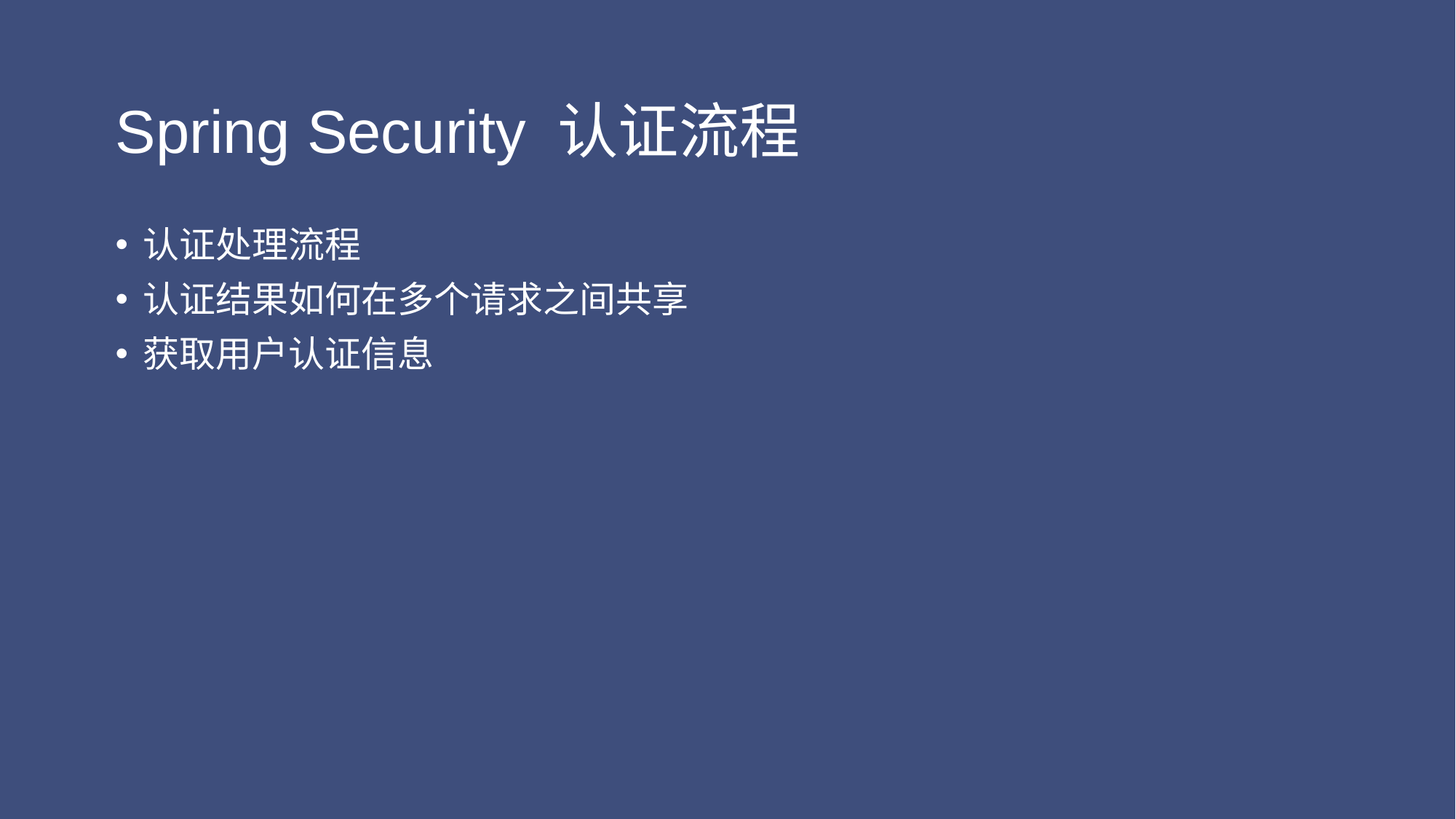

# Spring Security 认证流程
认证处理流程
认证结果如何在多个请求之间共享
获取用户认证信息